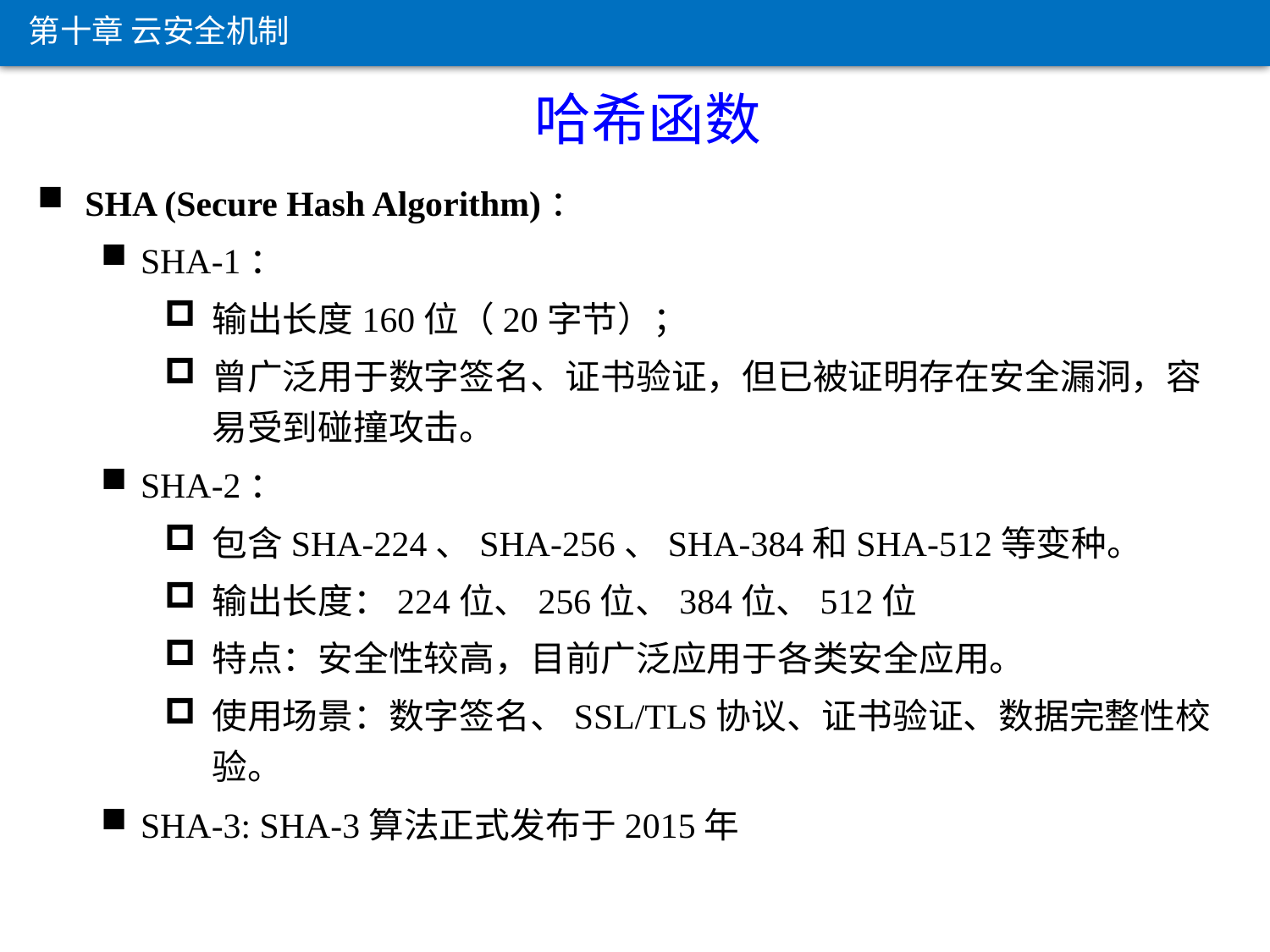

第十章 云安全机制
 哈希函数
SHA (Secure Hash Algorithm)：
SHA-1：
输出长度160位（20字节）；
曾广泛用于数字签名、证书验证，但已被证明存在安全漏洞，容易受到碰撞攻击。
SHA-2：
包含SHA-224、SHA-256、SHA-384和SHA-512等变种。
输出长度：224位、256位、384位、512位
特点：安全性较高，目前广泛应用于各类安全应用。
使用场景：数字签名、SSL/TLS协议、证书验证、数据完整性校验。
SHA-3: SHA-3算法正式发布于2015年